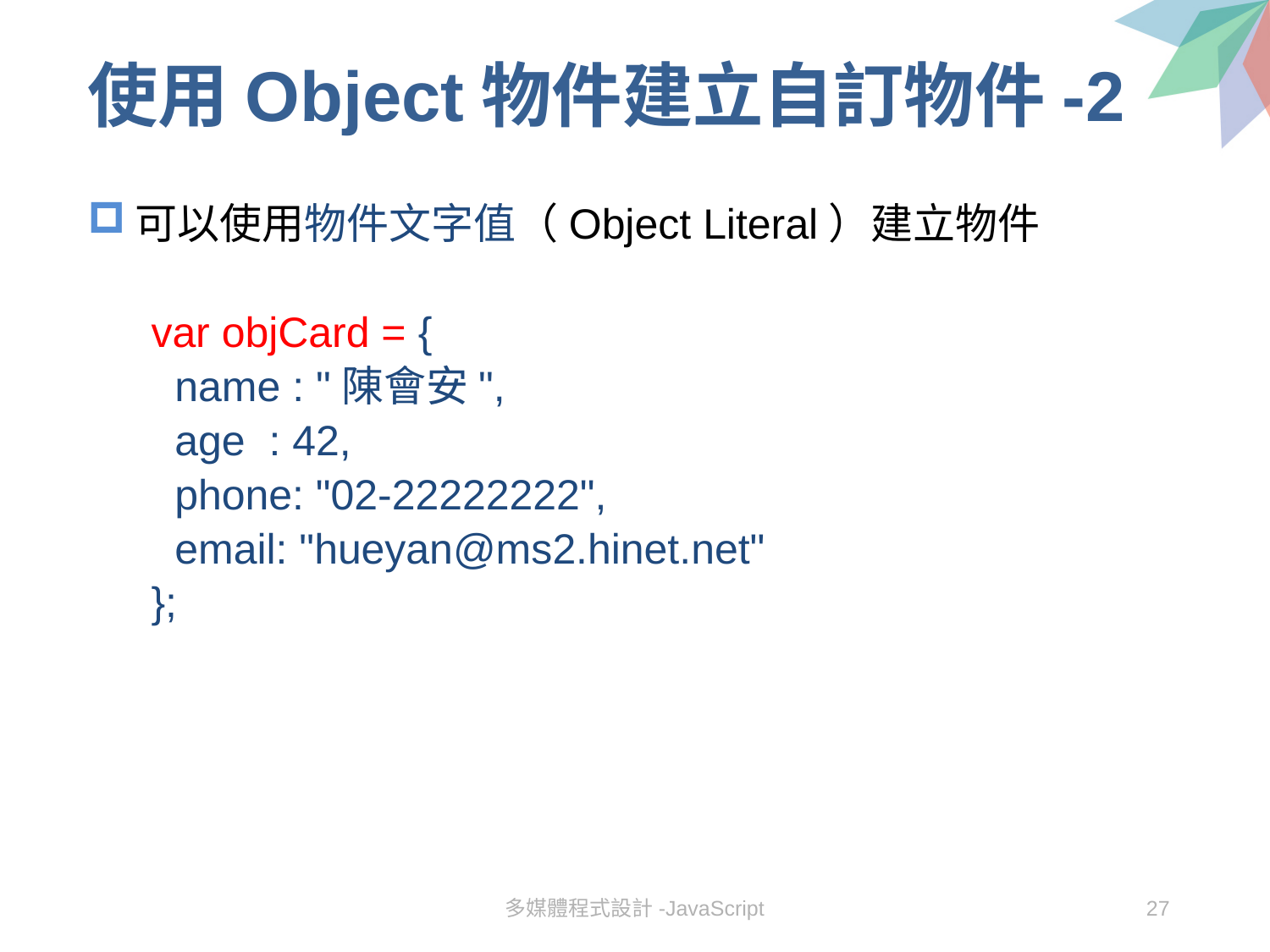

# 使用Object物件建立自訂物件-2
可以使用物件文字值（Object Literal）建立物件

var objCard = {
  name : "陳會安",
  age  : 42,
  phone: "02-22222222",
  email: "hueyan@ms2.hinet.net"
};
多媒體程式設計-JavaScript
27